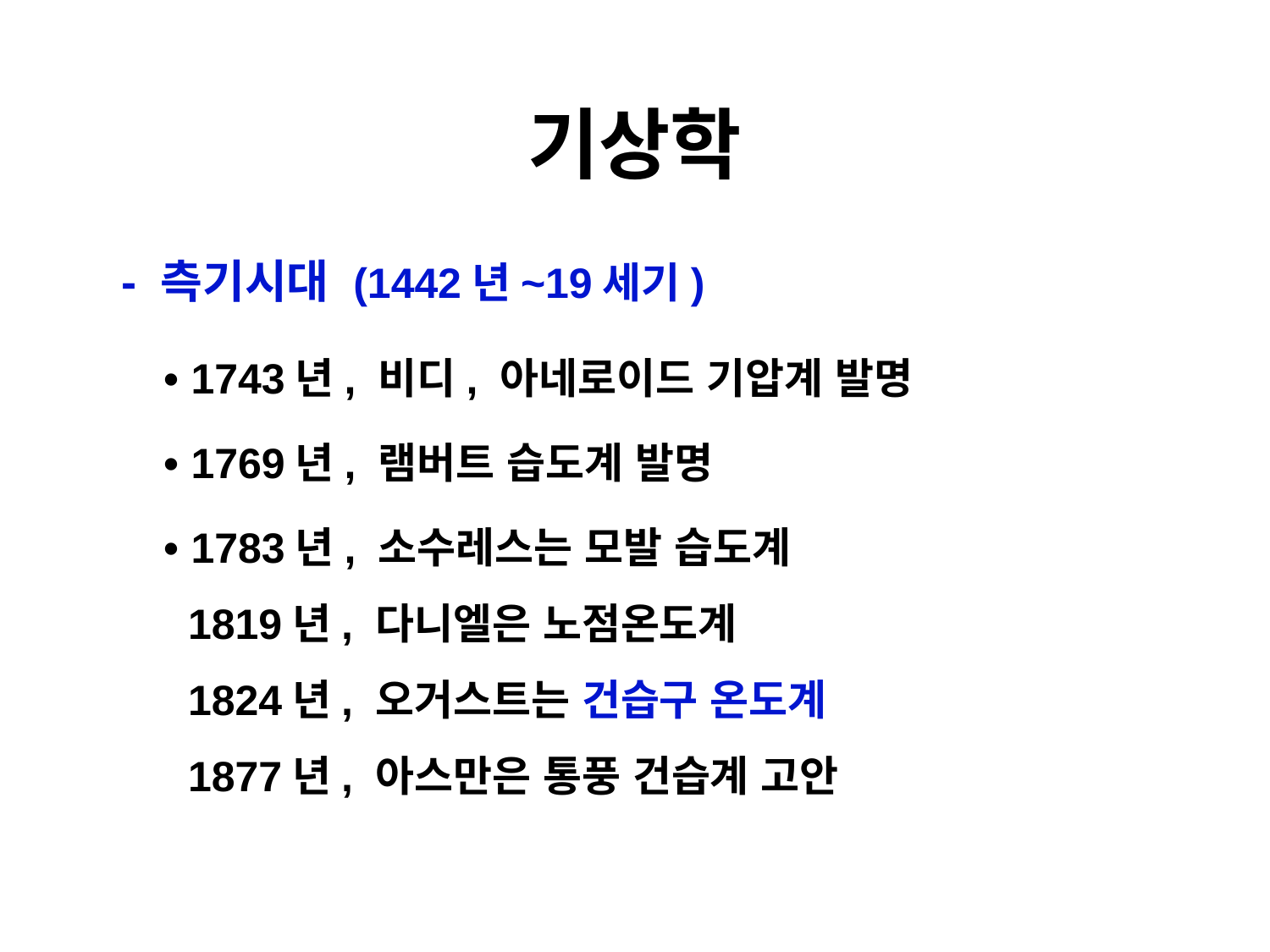

# 기상학
     - 측기시대 (1442년~19세기)
         • 1743년, 비디, 아네로이드 기압계 발명
         • 1769년, 램버트 습도계 발명
         • 1783년, 소수레스는 모발 습도계
           1819년, 다니엘은 노점온도계
           1824년, 오거스트는 건습구 온도계
           1877년, 아스만은 통풍 건습계 고안